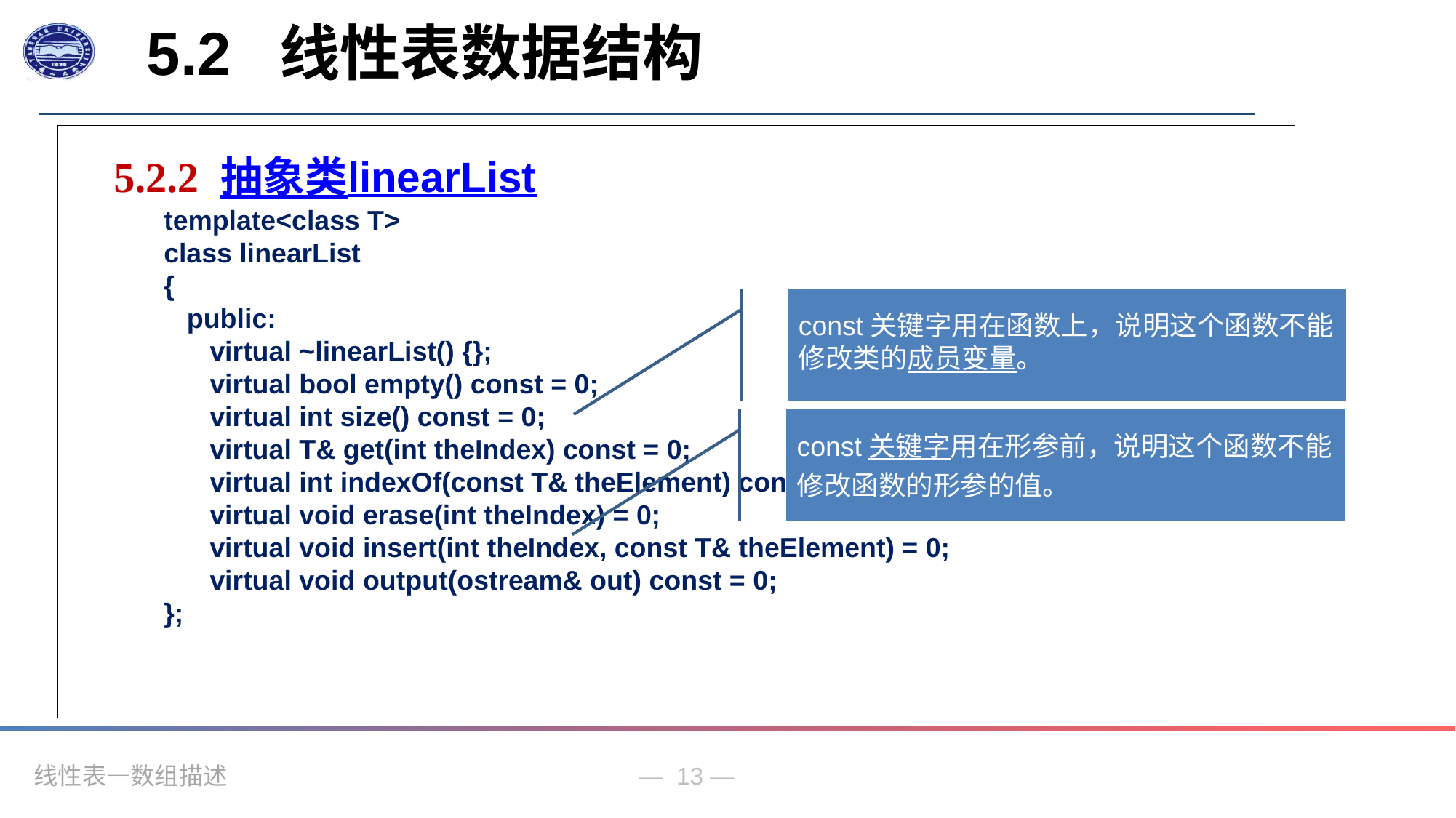

5.2  线性表数据结构
   5.2.2 抽象类linearList
template<class T>
class linearList
{
   public:
      virtual ~linearList() {};
      virtual bool empty() const = 0;
      virtual int size() const = 0;
      virtual T& get(int theIndex) const = 0;
      virtual int indexOf(const T& theElement) const = 0;
      virtual void erase(int theIndex) = 0;
      virtual void insert(int theIndex, const T& theElement) = 0;
      virtual void output(ostream& out) const = 0;
};

const关键字用在函数上，说明这个函数不能修改类的成员变量。
const关键字用在形参前，说明这个函数不能修改函数的形参的值。